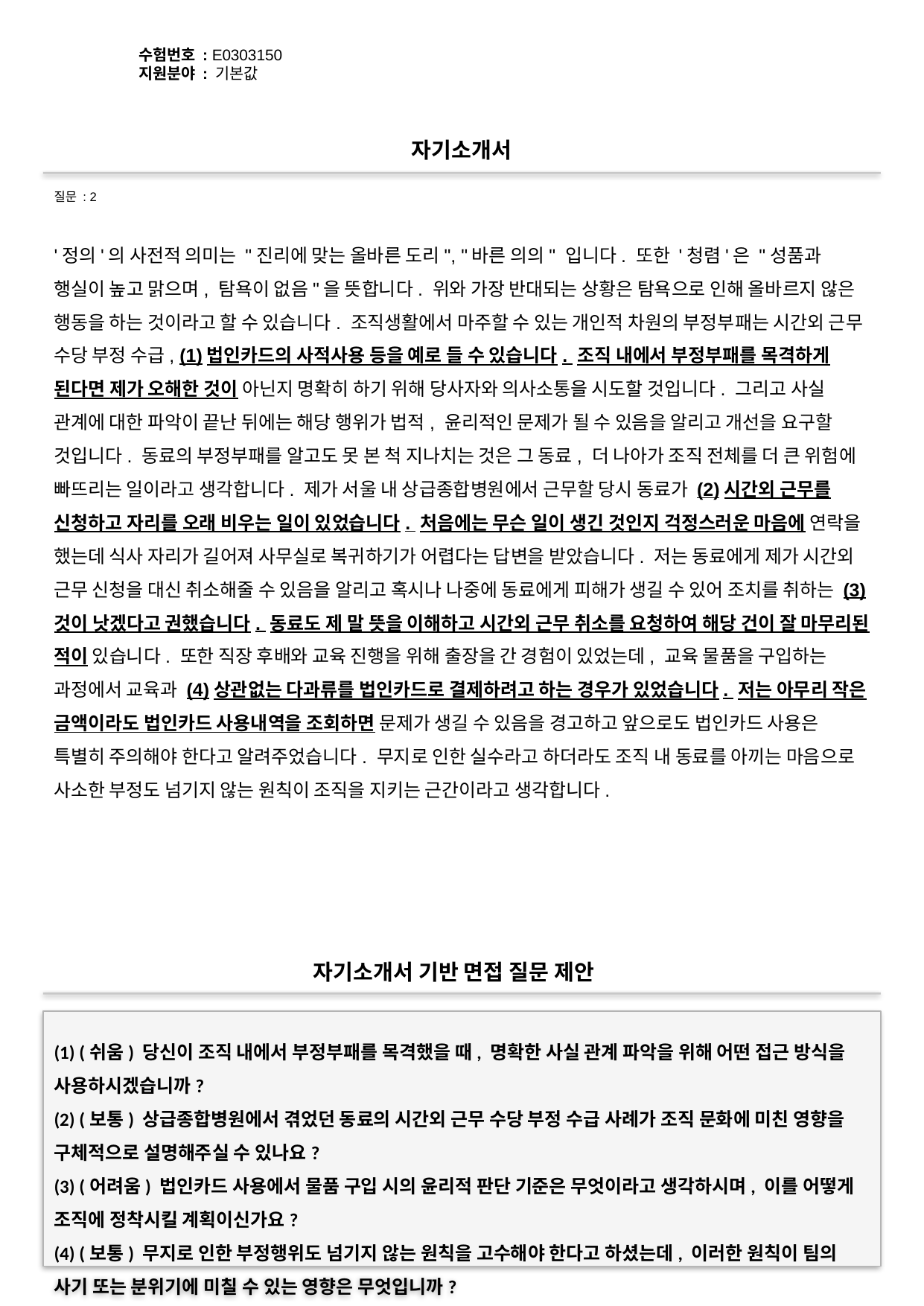

수험번호 : E0303150
지원분야 : 기본값
#

자기소개서

질문 : 2

'정의'의 사전적 의미는 "진리에 맞는 올바른 도리", "바른 의의" 입니다. 또한 '청렴'은 "성품과 행실이 높고 맑으며, 탐욕이 없음"을 뜻합니다. 위와 가장 반대되는 상황은 탐욕으로 인해 올바르지 않은 행동을 하는 것이라고 할 수 있습니다. 조직생활에서 마주할 수 있는 개인적 차원의 부정부패는 시간외 근무 수당 부정 수급, (1)법인카드의 사적사용 등을 예로 들 수 있습니다. 조직 내에서 부정부패를 목격하게 된다면 제가 오해한 것이 아닌지 명확히 하기 위해 당사자와 의사소통을 시도할 것입니다. 그리고 사실 관계에 대한 파악이 끝난 뒤에는 해당 행위가 법적, 윤리적인 문제가 될 수 있음을 알리고 개선을 요구할 것입니다. 동료의 부정부패를 알고도 못 본 척 지나치는 것은 그 동료, 더 나아가 조직 전체를 더 큰 위험에 빠뜨리는 일이라고 생각합니다. 제가 서울 내 상급종합병원에서 근무할 당시 동료가 (2)시간외 근무를 신청하고 자리를 오래 비우는 일이 있었습니다. 처음에는 무슨 일이 생긴 것인지 걱정스러운 마음에 연락을 했는데 식사 자리가 길어져 사무실로 복귀하기가 어렵다는 답변을 받았습니다. 저는 동료에게 제가 시간외 근무 신청을 대신 취소해줄 수 있음을 알리고 혹시나 나중에 동료에게 피해가 생길 수 있어 조치를 취하는 (3)것이 낫겠다고 권했습니다. 동료도 제 말 뜻을 이해하고 시간외 근무 취소를 요청하여 해당 건이 잘 마무리된 적이 있습니다. 또한 직장 후배와 교육 진행을 위해 출장을 간 경험이 있었는데, 교육 물품을 구입하는 과정에서 교육과 (4)상관없는 다과류를 법인카드로 결제하려고 하는 경우가 있었습니다. 저는 아무리 작은 금액이라도 법인카드 사용내역을 조회하면 문제가 생길 수 있음을 경고하고 앞으로도 법인카드 사용은 특별히 주의해야 한다고 알려주었습니다. 무지로 인한 실수라고 하더라도 조직 내 동료를 아끼는 마음으로 사소한 부정도 넘기지 않는 원칙이 조직을 지키는 근간이라고 생각합니다.

자기소개서 기반 면접 질문 제안

(1) (쉬움) 당신이 조직 내에서 부정부패를 목격했을 때, 명확한 사실 관계 파악을 위해 어떤 접근 방식을 사용하시겠습니까?
(2) (보통) 상급종합병원에서 겪었던 동료의 시간외 근무 수당 부정 수급 사례가 조직 문화에 미친 영향을 구체적으로 설명해주실 수 있나요?
(3) (어려움) 법인카드 사용에서 물품 구입 시의 윤리적 판단 기준은 무엇이라고 생각하시며, 이를 어떻게 조직에 정착시킬 계획이신가요?
(4) (보통) 무지로 인한 부정행위도 넘기지 않는 원칙을 고수해야 한다고 하셨는데, 이러한 원칙이 팀의 사기 또는 분위기에 미칠 수 있는 영향은 무엇입니까?